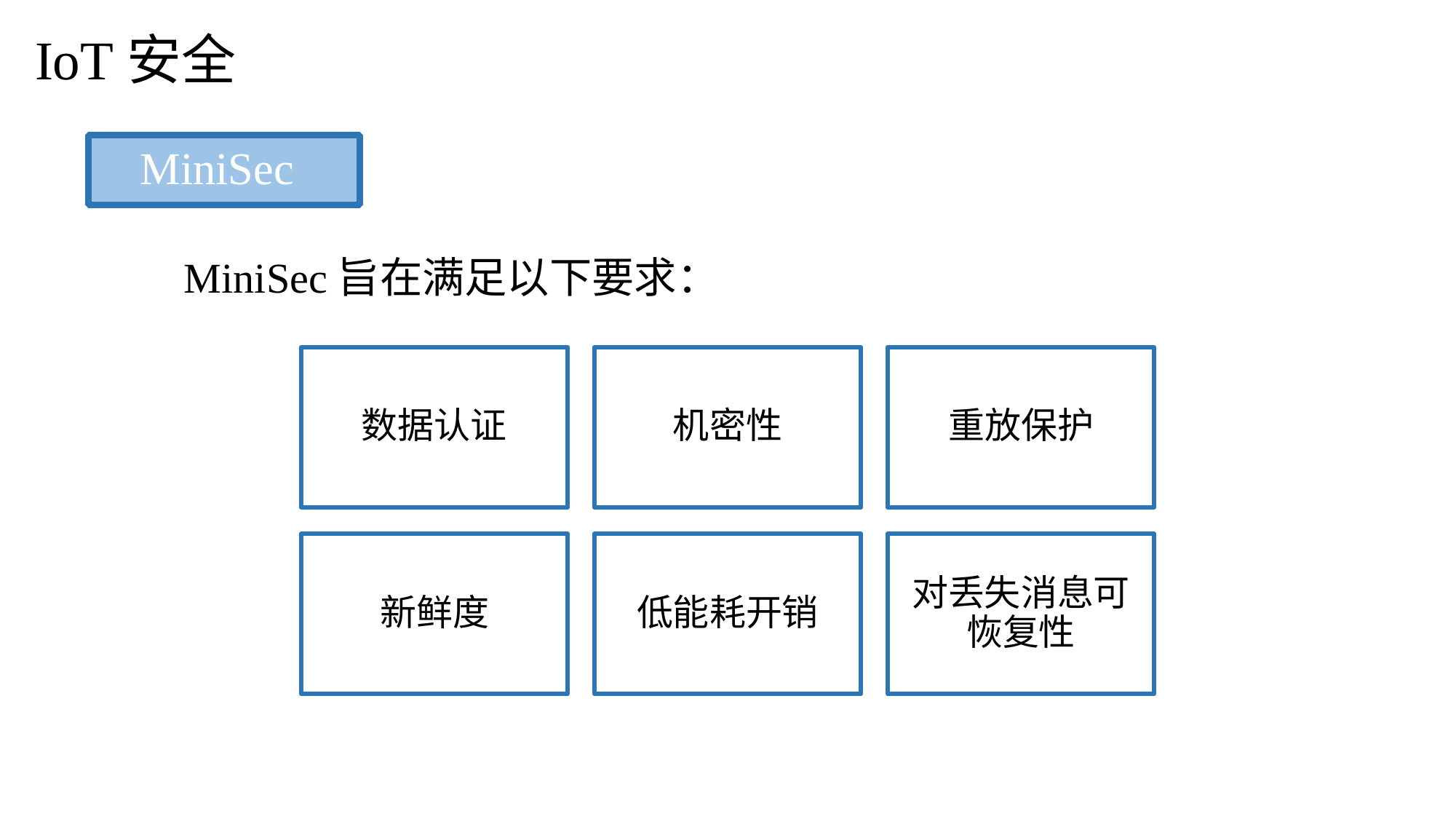

IoT安全

MiniSec
MiniSec旨在满足以下要求：
数据认证
机密性
重放保护
新鲜度
低能耗开销
对丢失消息可恢复性